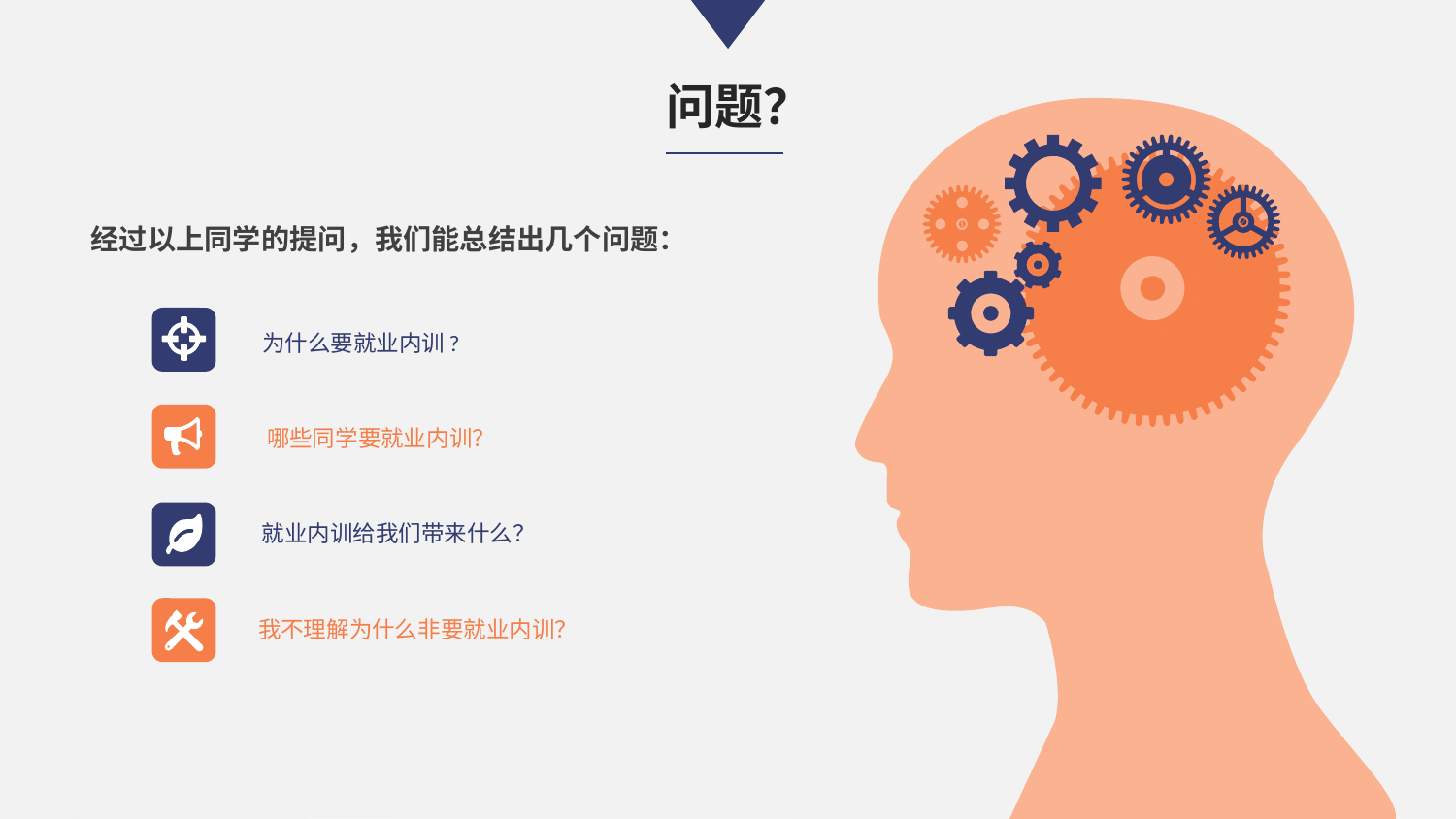

问题？

经过以上同学的提问，我们能总结出几个问题：

为什么要就业内训?

哪些同学要就业内训？

就业内训给我们带来什么？

我不理解为什么非要就业内训？